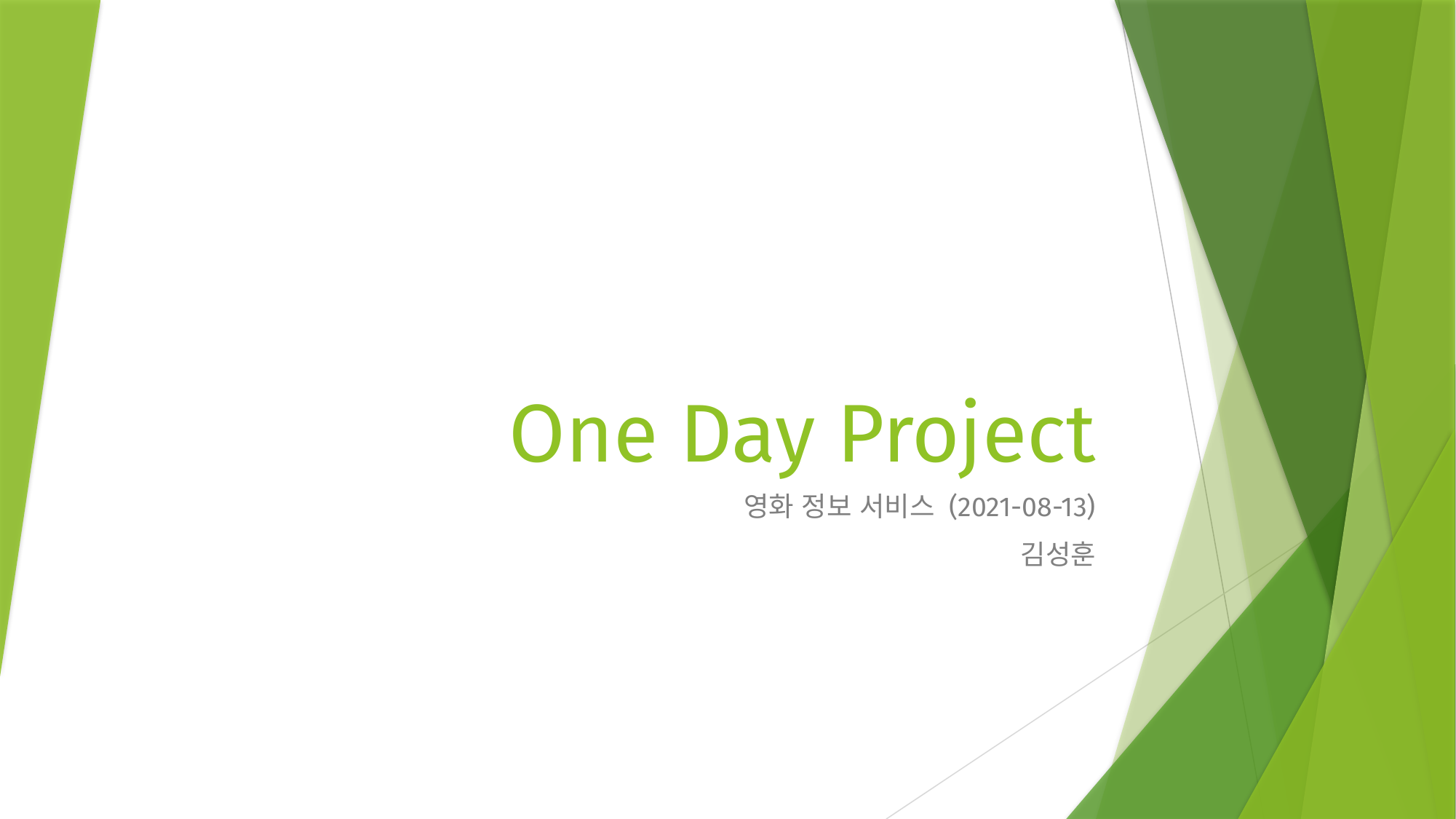

# One Day Project
영화 정보 서비스 (2021-08-13)
김성훈